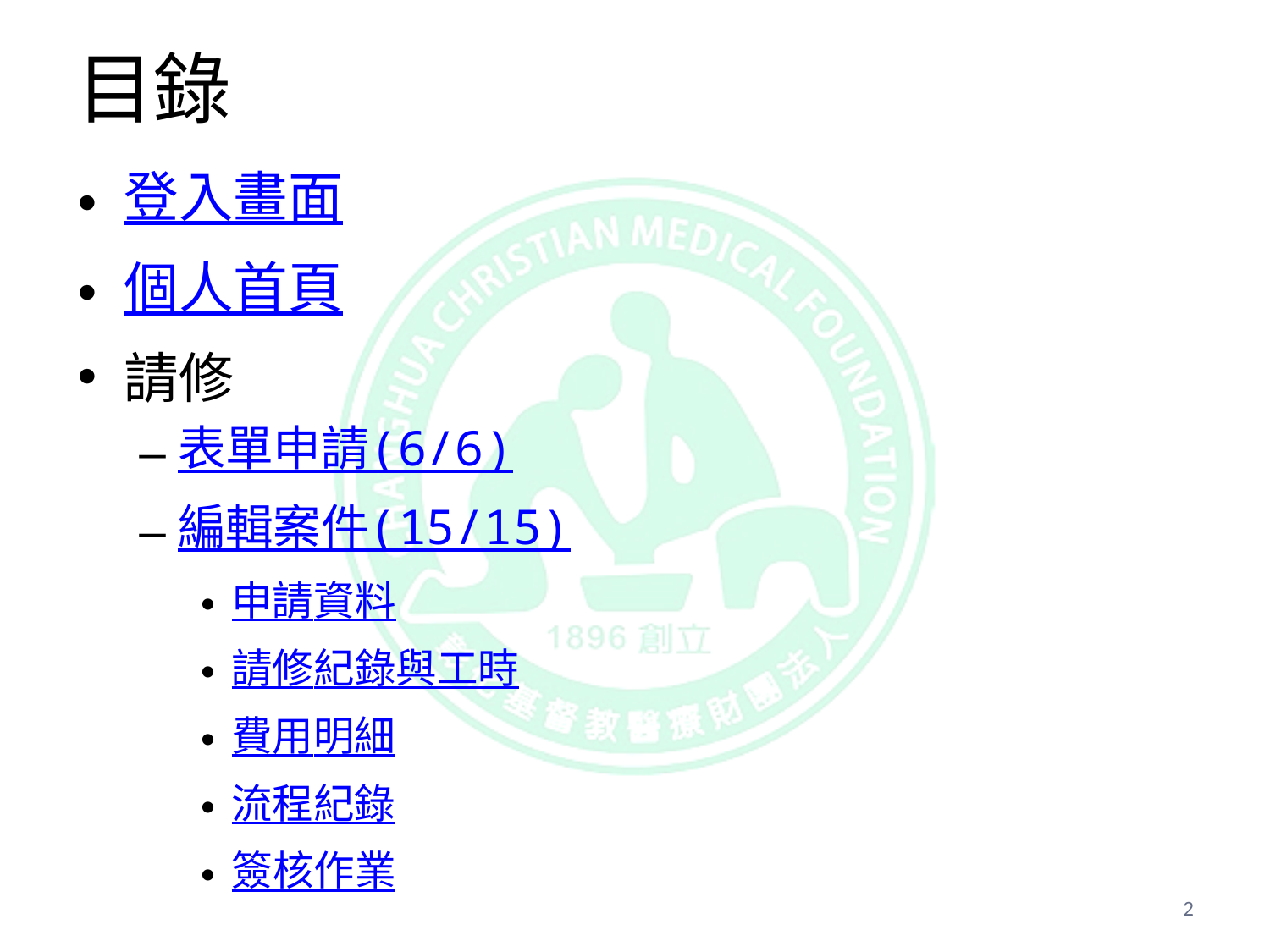

# 目錄
登入畫面
個人首頁
請修
表單申請(6/6)
編輯案件(15/15)
申請資料
請修紀錄與工時
費用明細
流程紀錄
簽核作業

2